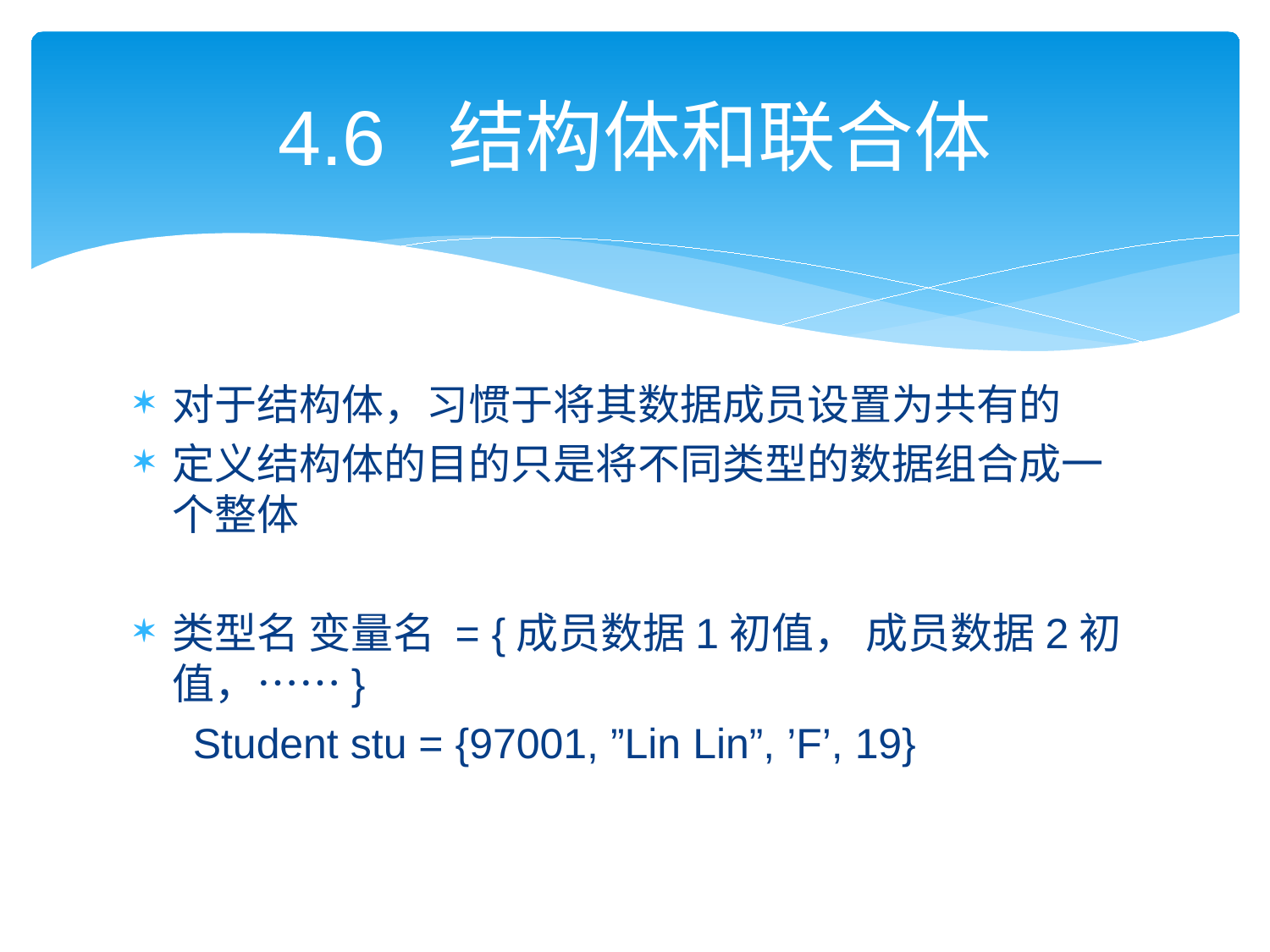

# 4.6  结构体和联合体
对于结构体，习惯于将其数据成员设置为共有的
定义结构体的目的只是将不同类型的数据组合成一个整体

类型名 变量名 = {成员数据1初值， 成员数据2初值，……}
     Student stu = {97001, ”Lin Lin”, ’F’, 19}